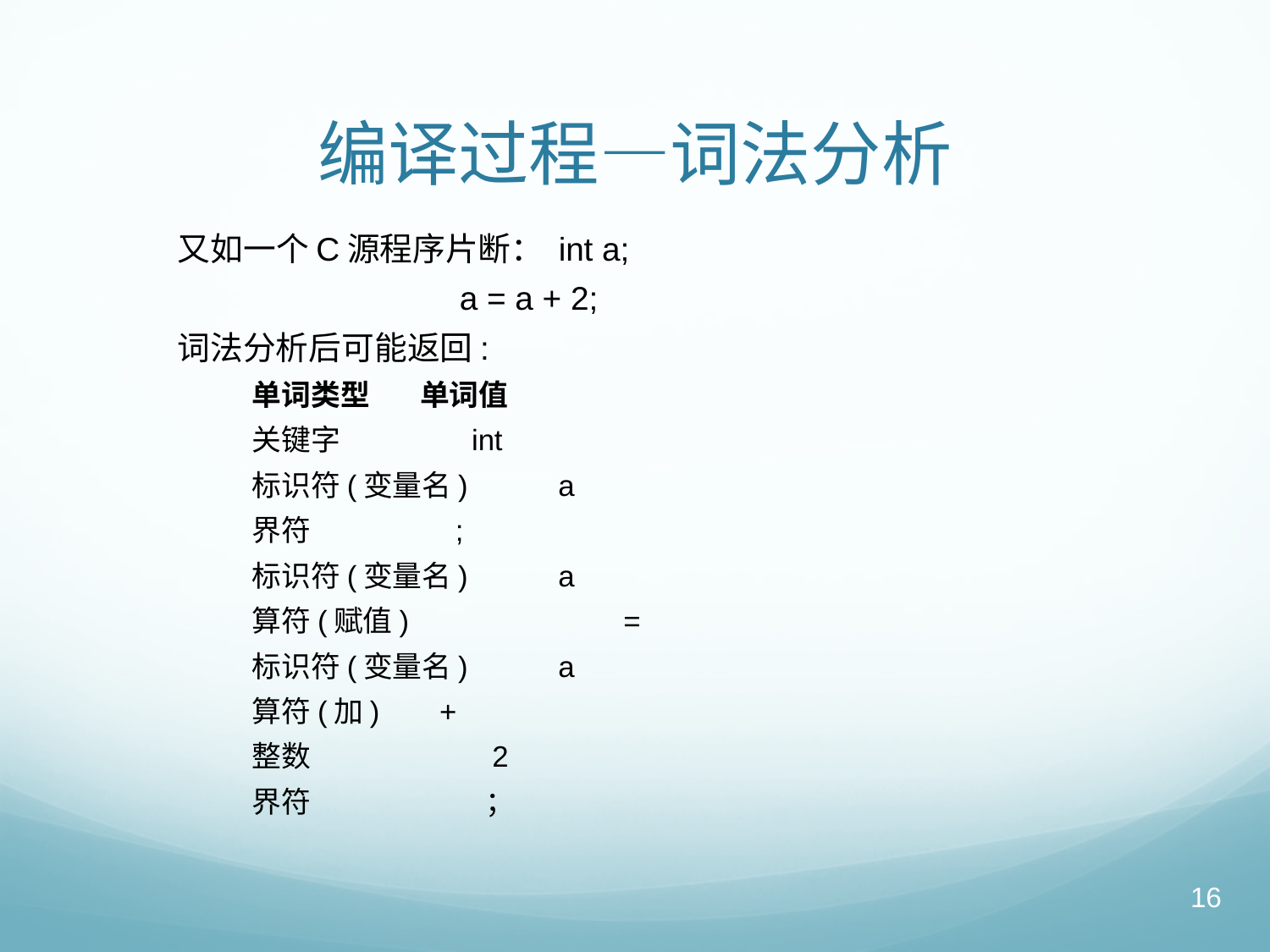

# 编译过程—词法分析
又如一个C源程序片断： int a;
                               a = a + 2;
词法分析后可能返回:
单词类型		  单词值
关键字                   int
标识符(变量名)           a
界符                     ;
标识符(变量名)           a
算符(赋值)	            =
标识符(变量名)           a
算符(加)		    +
整数		            2
界符		            ；
16